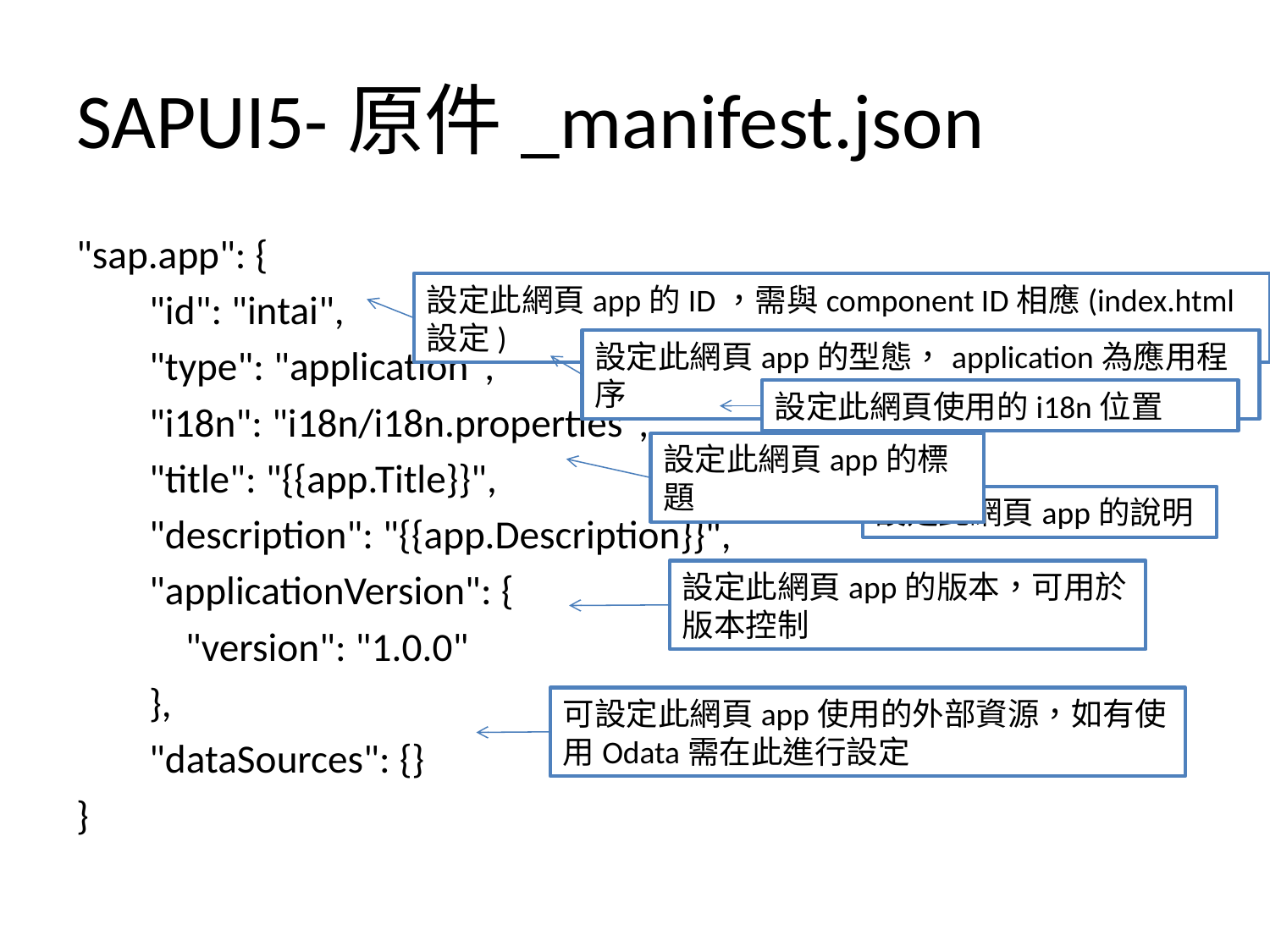

# SAPUI5-原件_manifest.json
"sap.app": {
        "id": "intai",
        "type": "application",
        "i18n": "i18n/i18n.properties",
        "title": "{{app.Title}}",
        "description": "{{app.Description}}",
        "applicationVersion": {
            "version": "1.0.0"
        },
        "dataSources": {}
}

設定此網頁app的ID，需與component ID相應(index.html設定)
設定此網頁app的型態，application為應用程序
設定此網頁使用的i18n位置
設定此網頁app的標題
設定此網頁app的說明
設定此網頁app的版本，可用於版本控制
可設定此網頁app使用的外部資源，如有使用Odata需在此進行設定